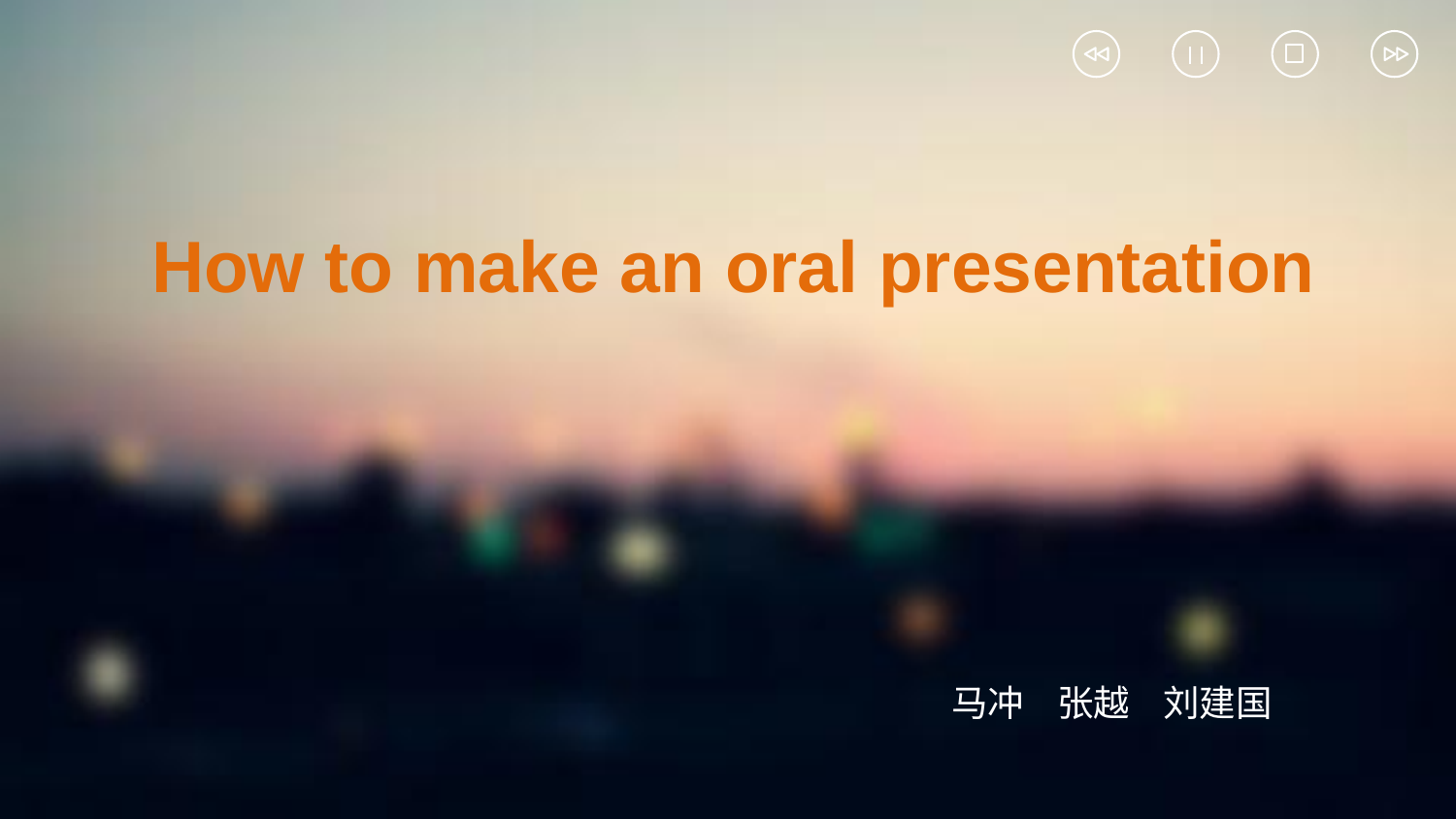

How to make an oral presentation
马冲    张越    刘建国